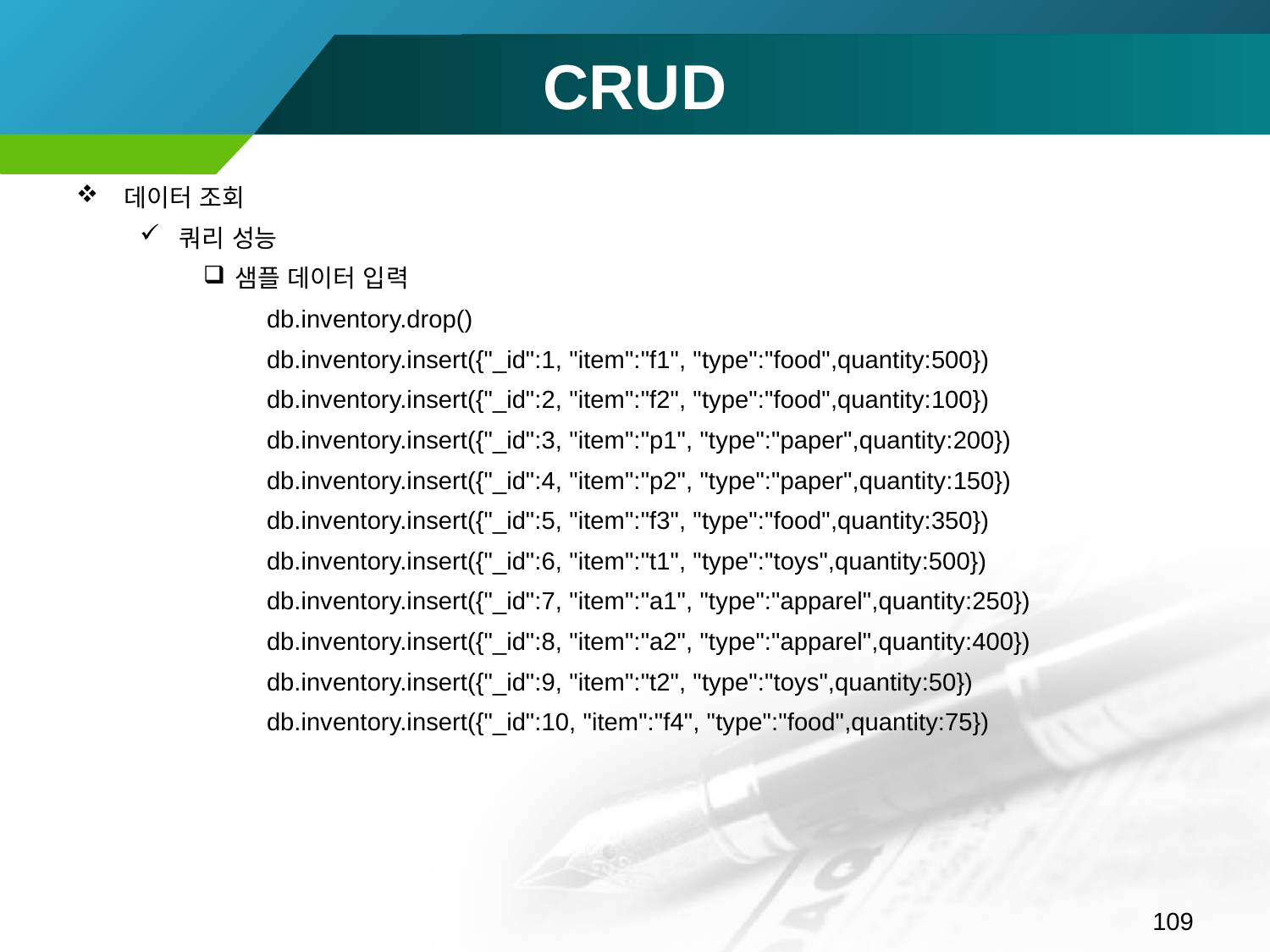

# CRUD
데이터 조회
쿼리 성능
샘플 데이터 입력
db.inventory.drop()
db.inventory.insert({"_id":1, "item":"f1", "type":"food",quantity:500})
db.inventory.insert({"_id":2, "item":"f2", "type":"food",quantity:100})
db.inventory.insert({"_id":3, "item":"p1", "type":"paper",quantity:200})
db.inventory.insert({"_id":4, "item":"p2", "type":"paper",quantity:150})
db.inventory.insert({"_id":5, "item":"f3", "type":"food",quantity:350})
db.inventory.insert({"_id":6, "item":"t1", "type":"toys",quantity:500})
db.inventory.insert({"_id":7, "item":"a1", "type":"apparel",quantity:250})
db.inventory.insert({"_id":8, "item":"a2", "type":"apparel",quantity:400})
db.inventory.insert({"_id":9, "item":"t2", "type":"toys",quantity:50})
db.inventory.insert({"_id":10, "item":"f4", "type":"food",quantity:75})
109